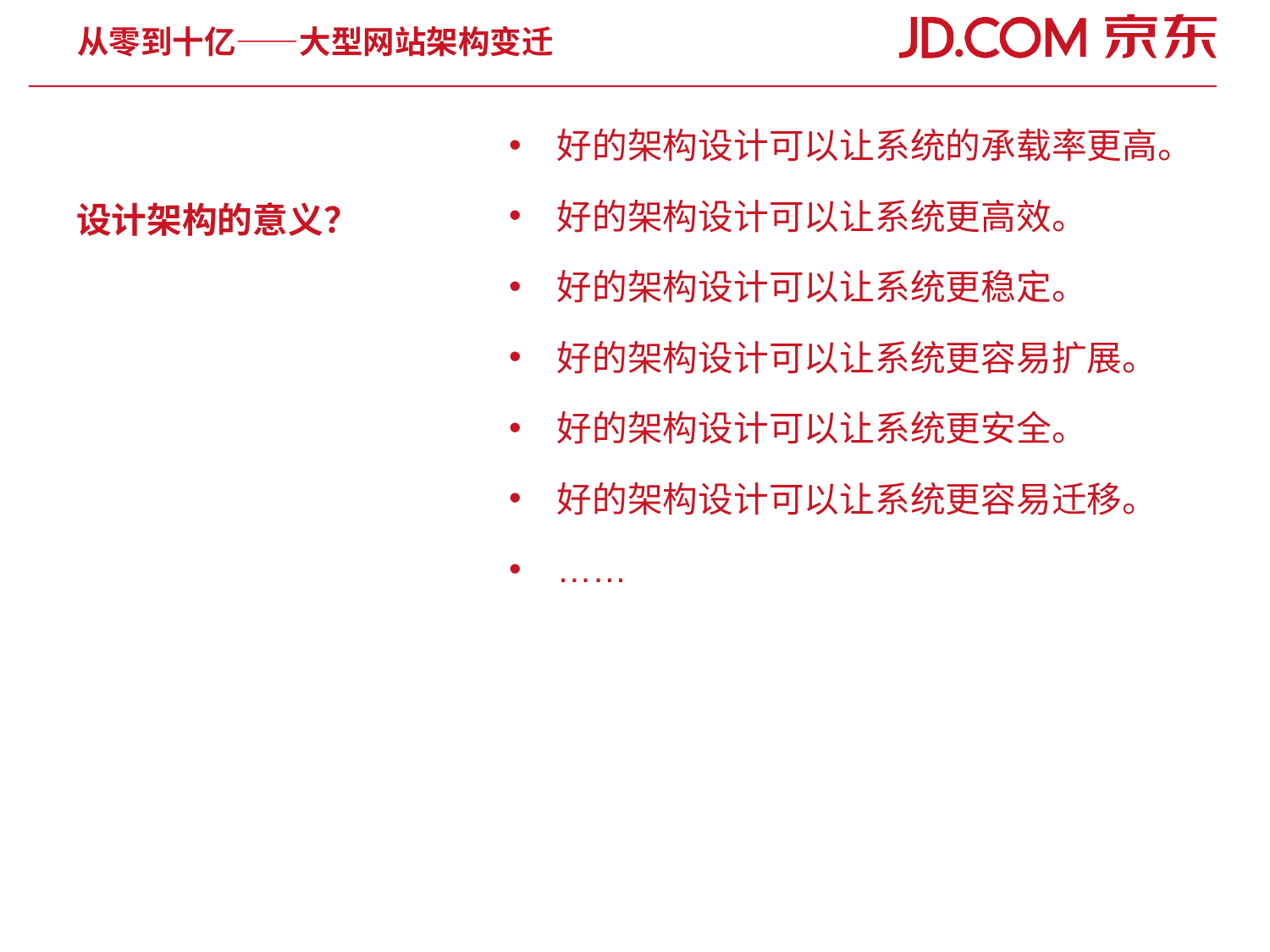

# 设计架构的意义？
好的架构设计可以让系统的承载率更高。
好的架构设计可以让系统更高效。
好的架构设计可以让系统更稳定。
好的架构设计可以让系统更容易扩展。
好的架构设计可以让系统更安全。
好的架构设计可以让系统更容易迁移。
……